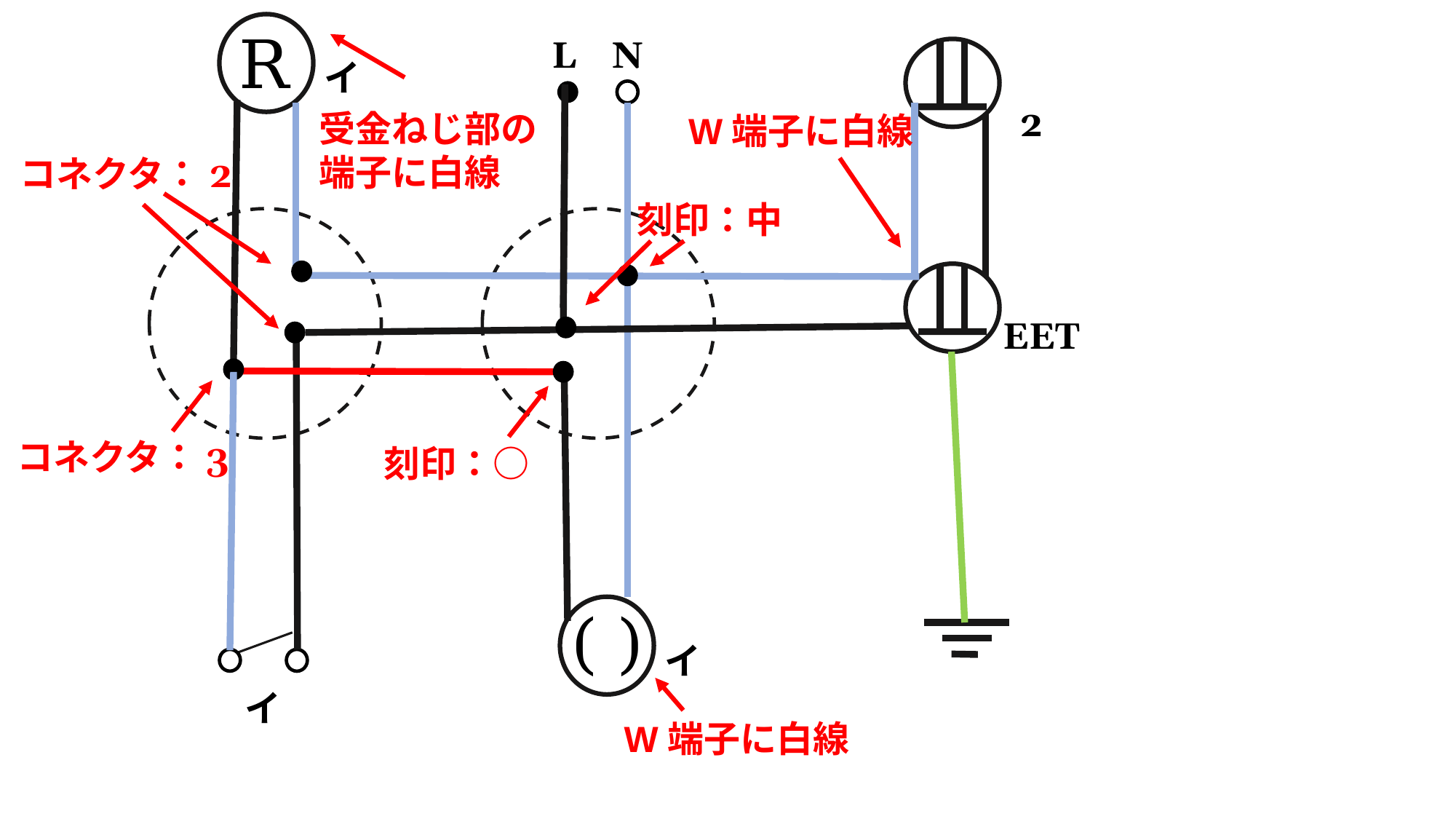

R
L
N

イ

2
受金ねじ部の
端子に白線
W端子に白線
コネクタ：2
刻印：中

EET

コネクタ：3
刻印：○
( )

イ

イ
W端子に白線